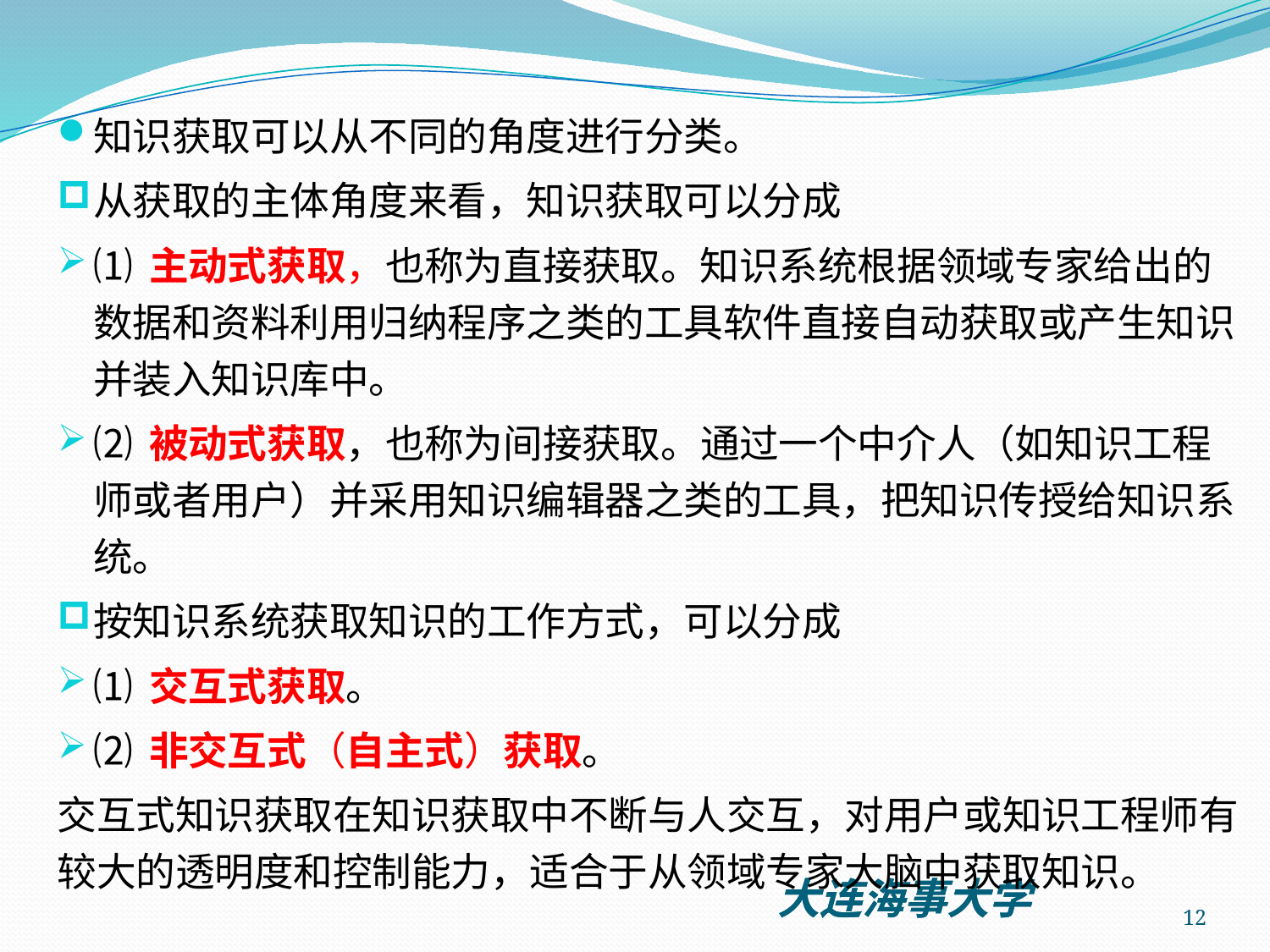

知识获取可以从不同的角度进行分类。
从获取的主体角度来看，知识获取可以分成
⑴ 主动式获取，也称为直接获取。知识系统根据领域专家给出的数据和资料利用归纳程序之类的工具软件直接自动获取或产生知识并装入知识库中。
⑵ 被动式获取，也称为间接获取。通过一个中介人（如知识工程师或者用户）并采用知识编辑器之类的工具，把知识传授给知识系统。
按知识系统获取知识的工作方式，可以分成
⑴ 交互式获取。
⑵ 非交互式（自主式）获取。
交互式知识获取在知识获取中不断与人交互，对用户或知识工程师有较大的透明度和控制能力，适合于从领域专家大脑中获取知识。

12